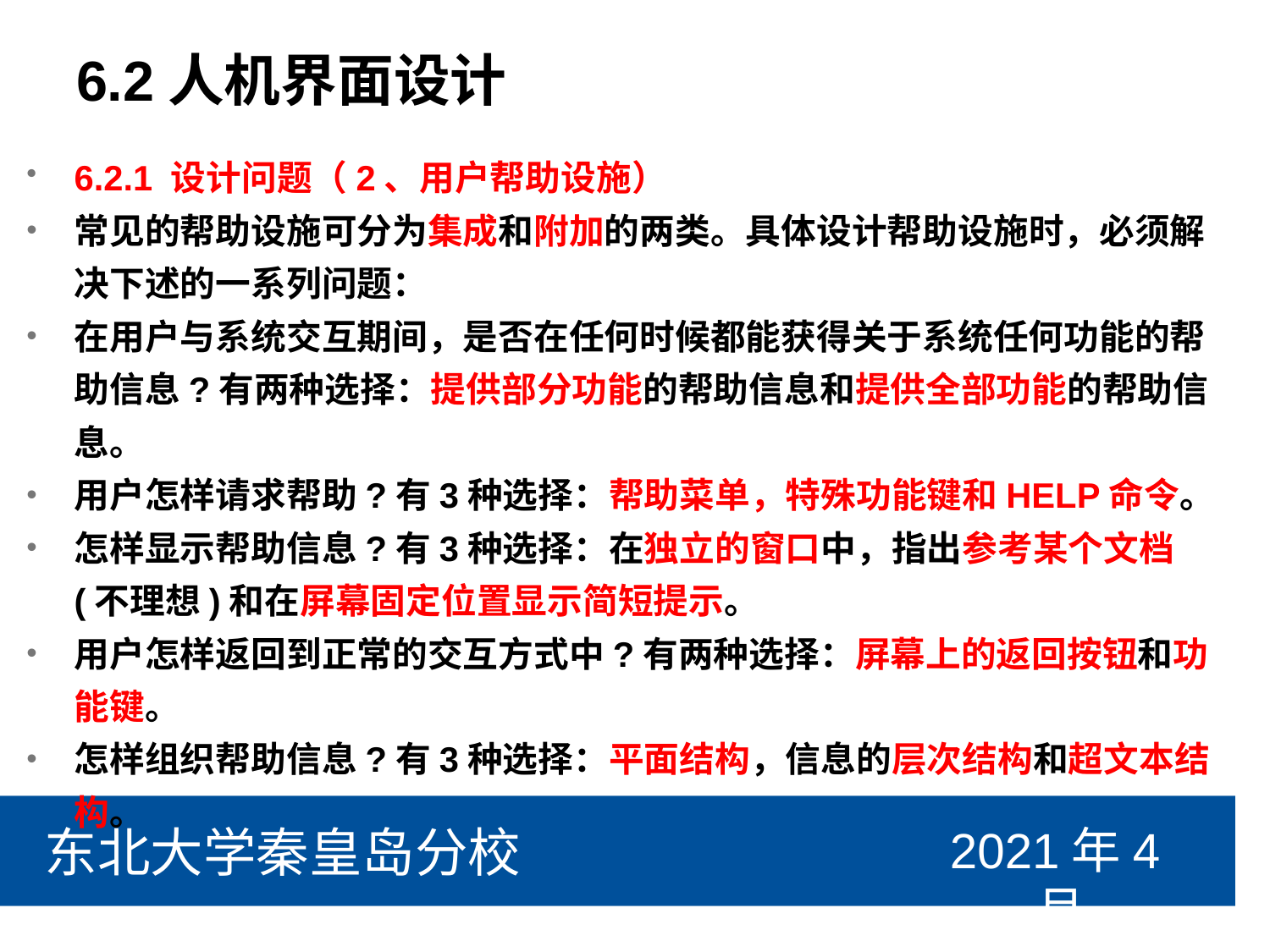

# 6.2人机界面设计
6.2.1 设计问题（2、用户帮助设施）
常见的帮助设施可分为集成和附加的两类。具体设计帮助设施时，必须解决下述的一系列问题：
在用户与系统交互期间，是否在任何时候都能获得关于系统任何功能的帮助信息?有两种选择：提供部分功能的帮助信息和提供全部功能的帮助信息。
用户怎样请求帮助?有3种选择：帮助菜单，特殊功能键和HELP命令。
怎样显示帮助信息?有3种选择：在独立的窗口中，指出参考某个文档(不理想)和在屏幕固定位置显示简短提示。
用户怎样返回到正常的交互方式中?有两种选择：屏幕上的返回按钮和功能键。
怎样组织帮助信息?有3种选择：平面结构，信息的层次结构和超文本结构。